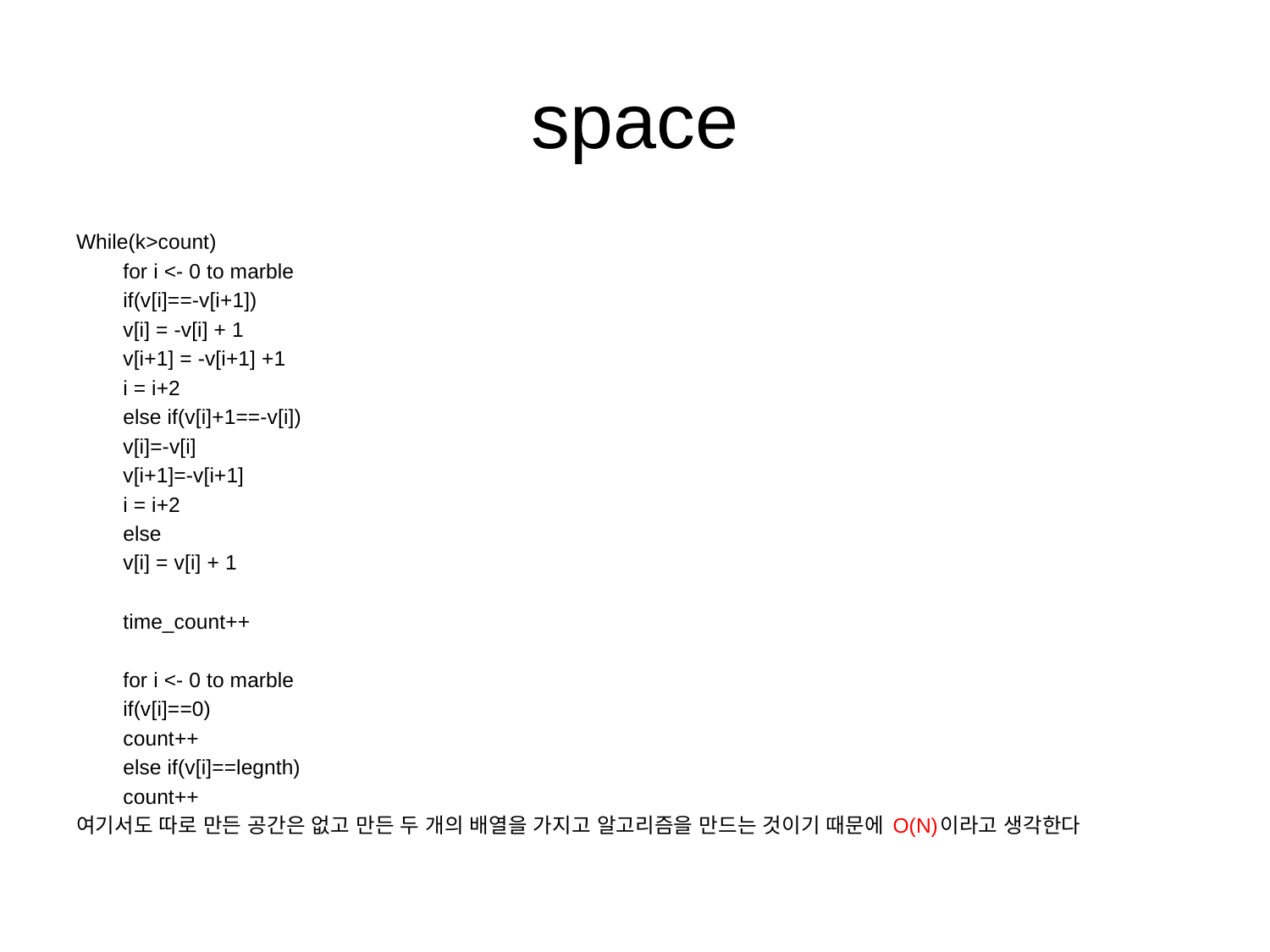

# space
While(k>count)
	for i <- 0 to marble
		if(v[i]==-v[i+1])
			v[i] = -v[i] + 1
			v[i+1] = -v[i+1] +1
			i = i+2
		else if(v[i]+1==-v[i])
			v[i]=-v[i]
			v[i+1]=-v[i+1]
			i = i+2
		else
			v[i] = v[i] + 1

	time_count++

	for i <- 0 to marble
		if(v[i]==0)
			count++
		else if(v[i]==legnth)
			count++
여기서도 따로 만든 공간은 없고 만든 두 개의 배열을 가지고 알고리즘을 만드는 것이기 때문에 O(N)이라고 생각한다